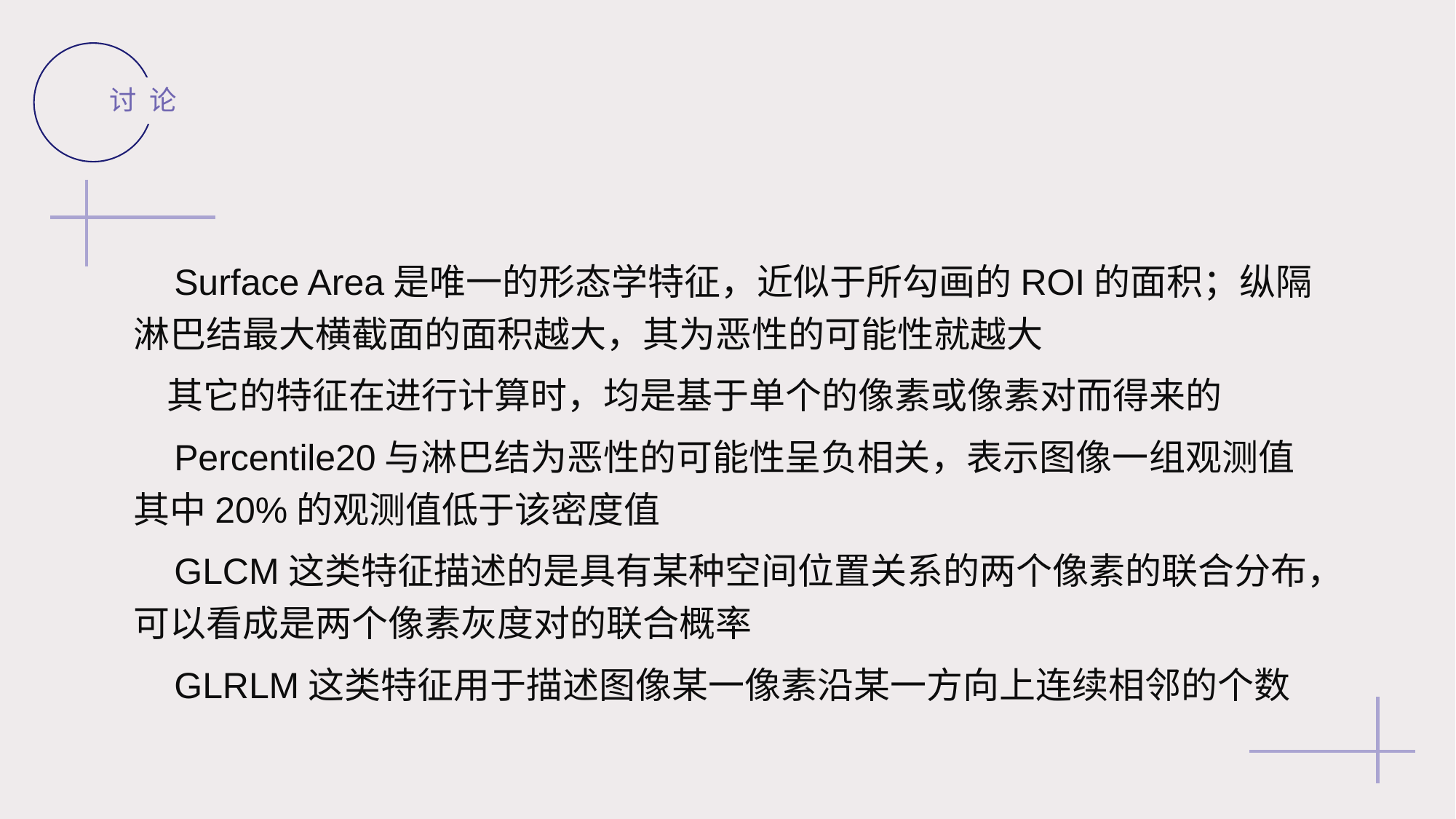

讨  论
    Surface Area是唯一的形态学特征，近似于所勾画的ROI的面积；纵隔淋巴结最大横截面的面积越大，其为恶性的可能性就越大
   其它的特征在进行计算时，均是基于单个的像素或像素对而得来的
    Percentile20与淋巴结为恶性的可能性呈负相关，表示图像一组观测值其中20%的观测值低于该密度值
    GLCM这类特征描述的是具有某种空间位置关系的两个像素的联合分布，可以看成是两个像素灰度对的联合概率
    GLRLM这类特征用于描述图像某一像素沿某一方向上连续相邻的个数